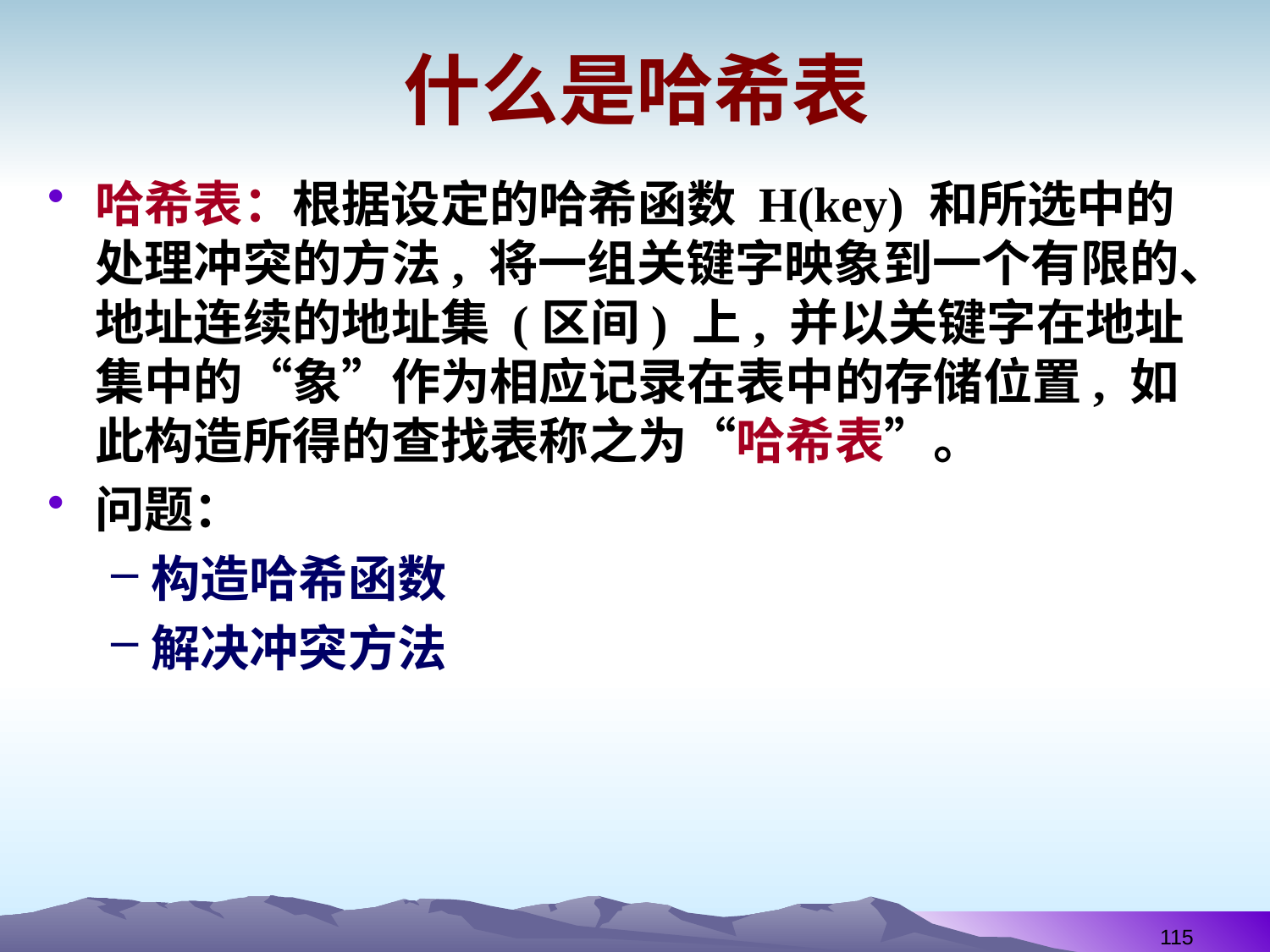

# 什么是哈希表
哈希表：根据设定的哈希函数 H(key) 和所选中的处理冲突的方法, 将一组关键字映象到一个有限的、地址连续的地址集 (区间) 上, 并以关键字在地址集中的“象”作为相应记录在表中的存储位置, 如此构造所得的查找表称之为“哈希表”。
问题：
构造哈希函数
解决冲突方法

115